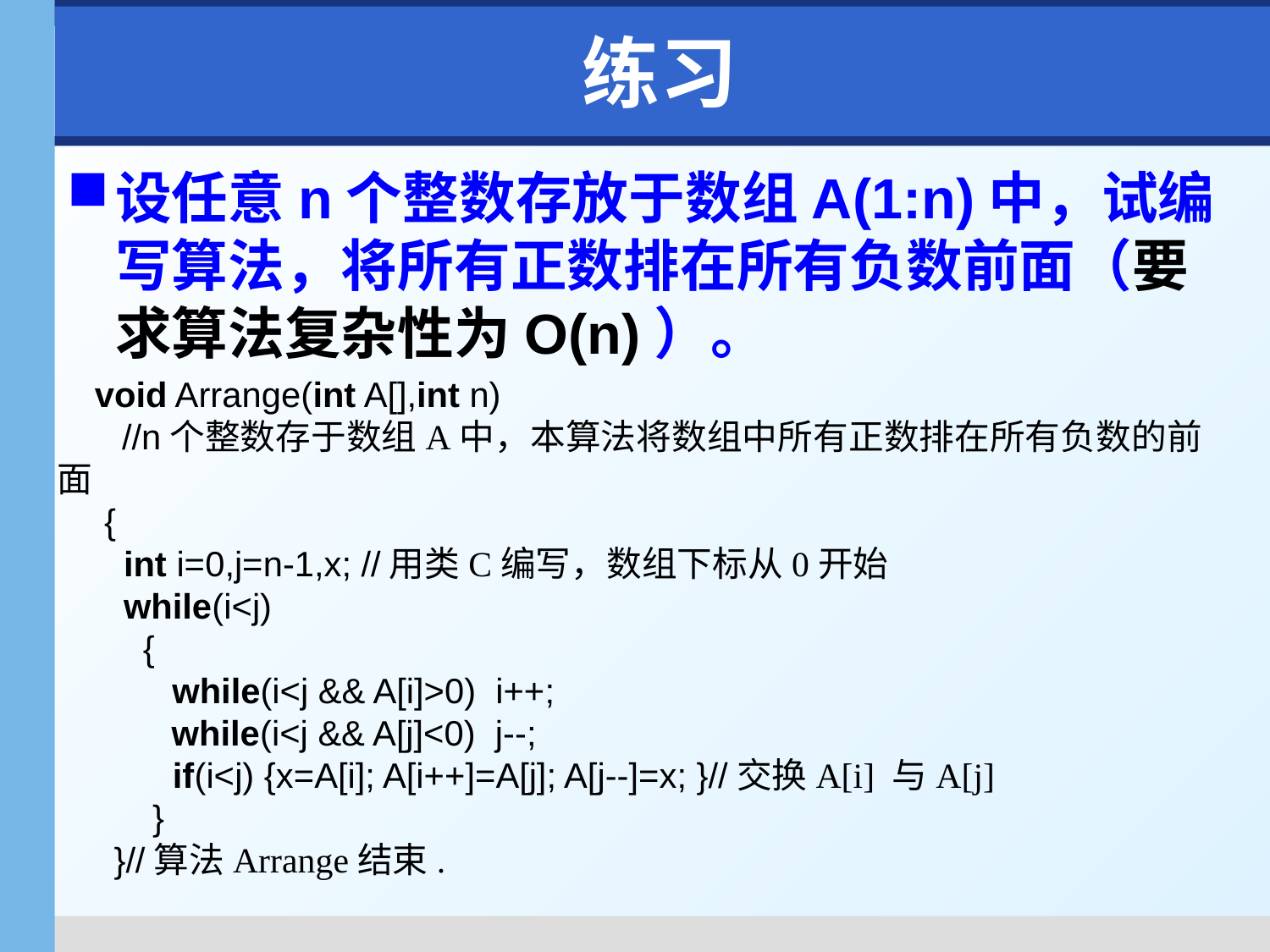

# 练习
设任意n个整数存放于数组A(1:n)中，试编写算法，将所有正数排在所有负数前面（要求算法复杂性为O(n)）。
void Arrange(int A[],int n)
//n个整数存于数组A中，本算法将数组中所有正数排在所有负数的前面
 {
   int i=0,j=n-1,x; //用类C编写，数组下标从0开始
   while(i<j)
  {
     while(i<j && A[i]>0)  i++;
    while(i<j && A[j]<0)  j--;
      if(i<j) {x=A[i]; A[i++]=A[j]; A[j--]=x; }//交换A[i] 与A[j]
   }
  }//算法Arrange结束.